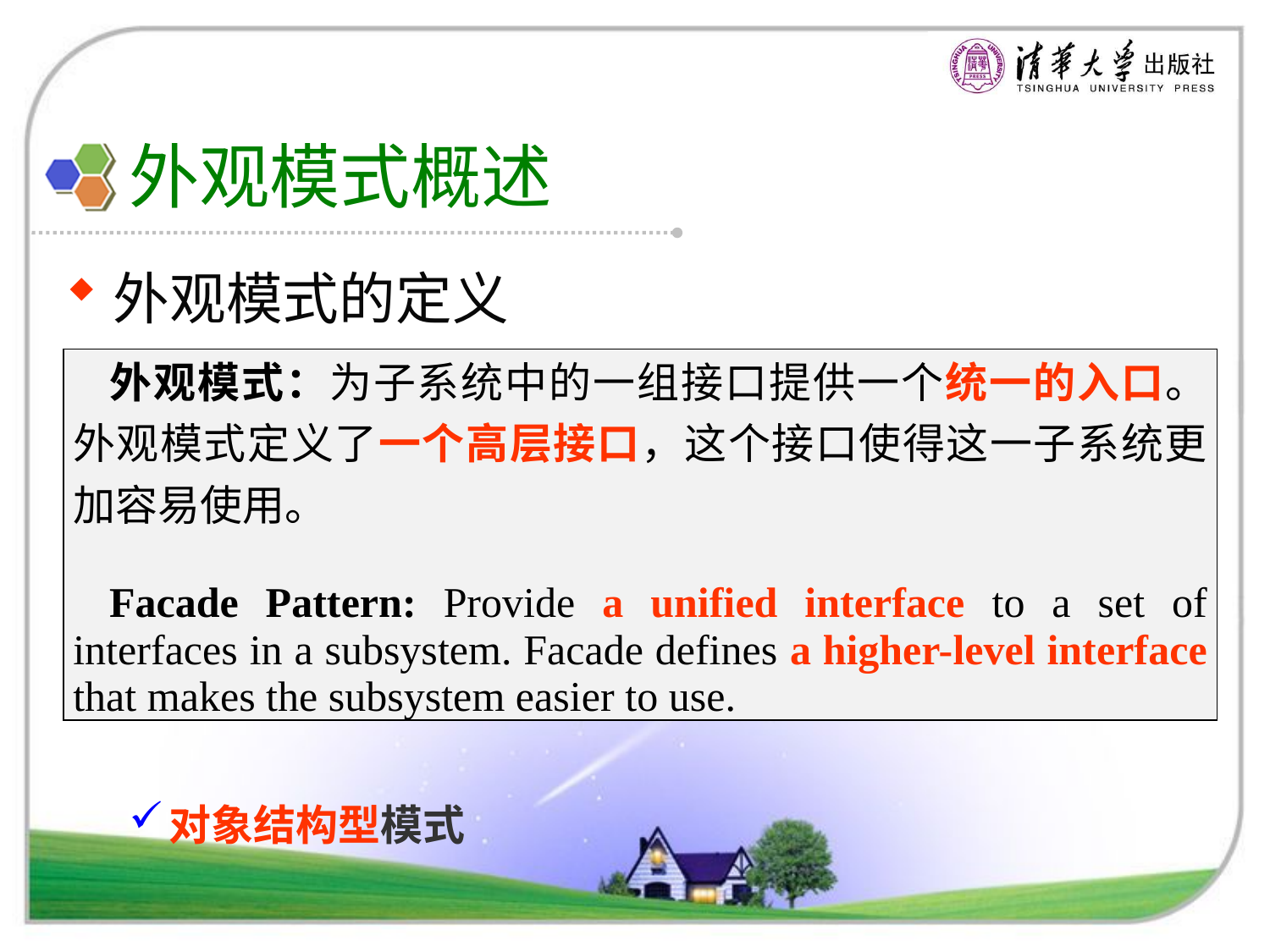

# 外观模式概述
外观模式的定义

对象结构型模式
| 外观模式：为子系统中的一组接口提供一个统一的入口。外观模式定义了一个高层接口，这个接口使得这一子系统更加容易使用。 Facade Pattern: Provide a unified interface to a set of interfaces in a subsystem. Facade defines a higher-level interface that makes the subsystem easier to use. |
| --- |